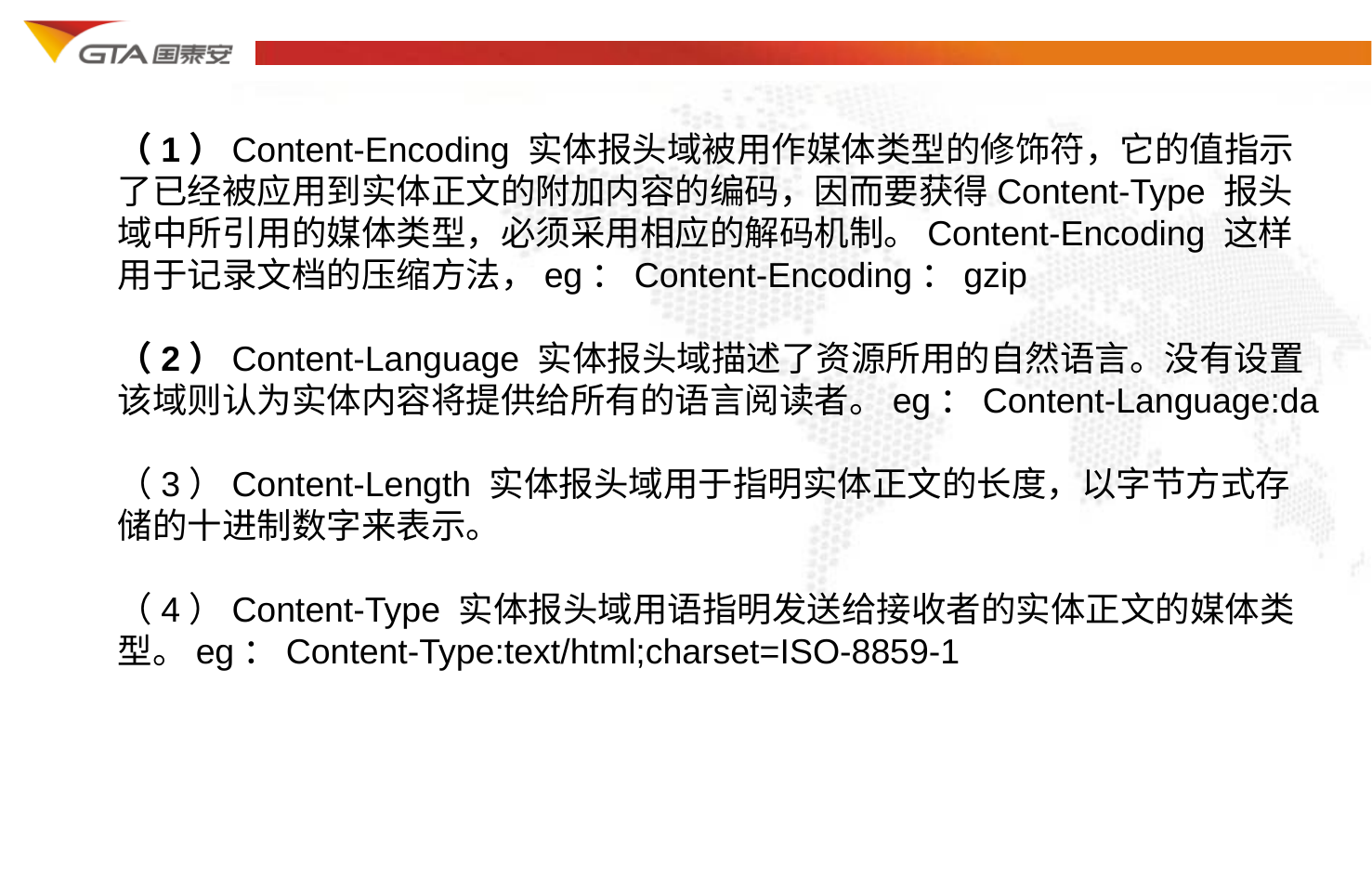

（1）Content-Encoding 实体报头域被用作媒体类型的修饰符，它的值指示了已经被应用到实体正文的附加内容的编码，因而要获得Content-Type 报头域中所引用的媒体类型，必须采用相应的解码机制。Content-Encoding 这样用于记录文档的压缩方法，eg：Content-Encoding：gzip
（2）Content-Language 实体报头域描述了资源所用的自然语言。没有设置该域则认为实体内容将提供给所有的语言阅读者。eg：Content-Language:da

（3）Content-Length 实体报头域用于指明实体正文的长度，以字节方式存储的十进制数字来表示。

（4）Content-Type 实体报头域用语指明发送给接收者的实体正文的媒体类型。eg：Content-Type:text/html;charset=ISO-8859-1